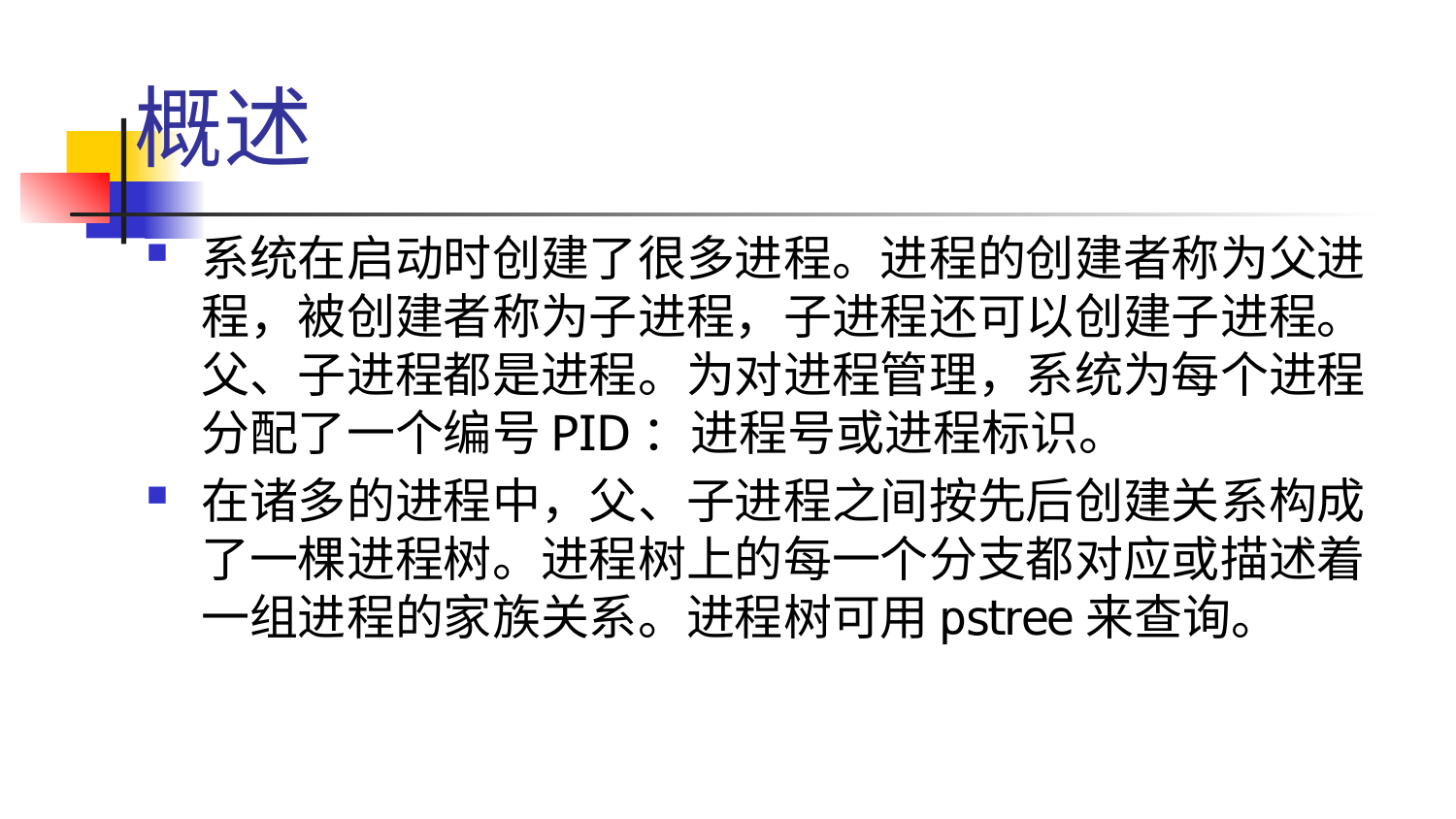

# 概述
系统在启动时创建了很多进程。进程的创建者称为父进程，被创建者称为子进程，子进程还可以创建子进程。父、子进程都是进程。为对进程管理，系统为每个进程分配了一个编号PID：进程号或进程标识。
在诸多的进程中，父、子进程之间按先后创建关系构成了一棵进程树。进程树上的每一个分支都对应或描述着一组进程的家族关系。进程树可用pstree来查询。